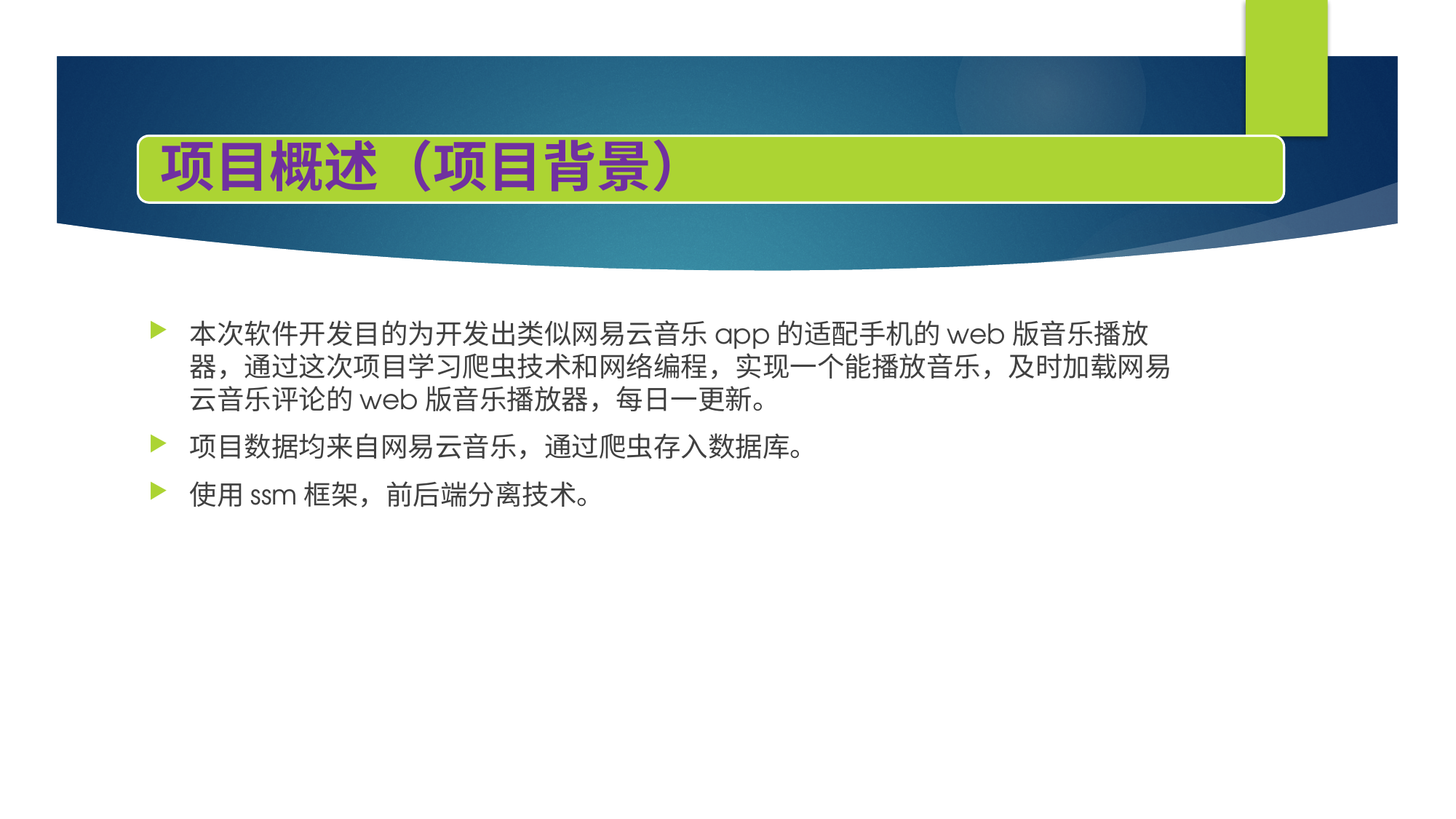

项目概述（项目背景）
本次软件开发目的为开发出类似网易云音乐app的适配手机的web版音乐播放器，通过这次项目学习爬虫技术和网络编程，实现一个能播放音乐，及时加载网易云音乐评论的web版音乐播放器，每日一更新。
项目数据均来自网易云音乐，通过爬虫存入数据库。
使用ssm框架，前后端分离技术。